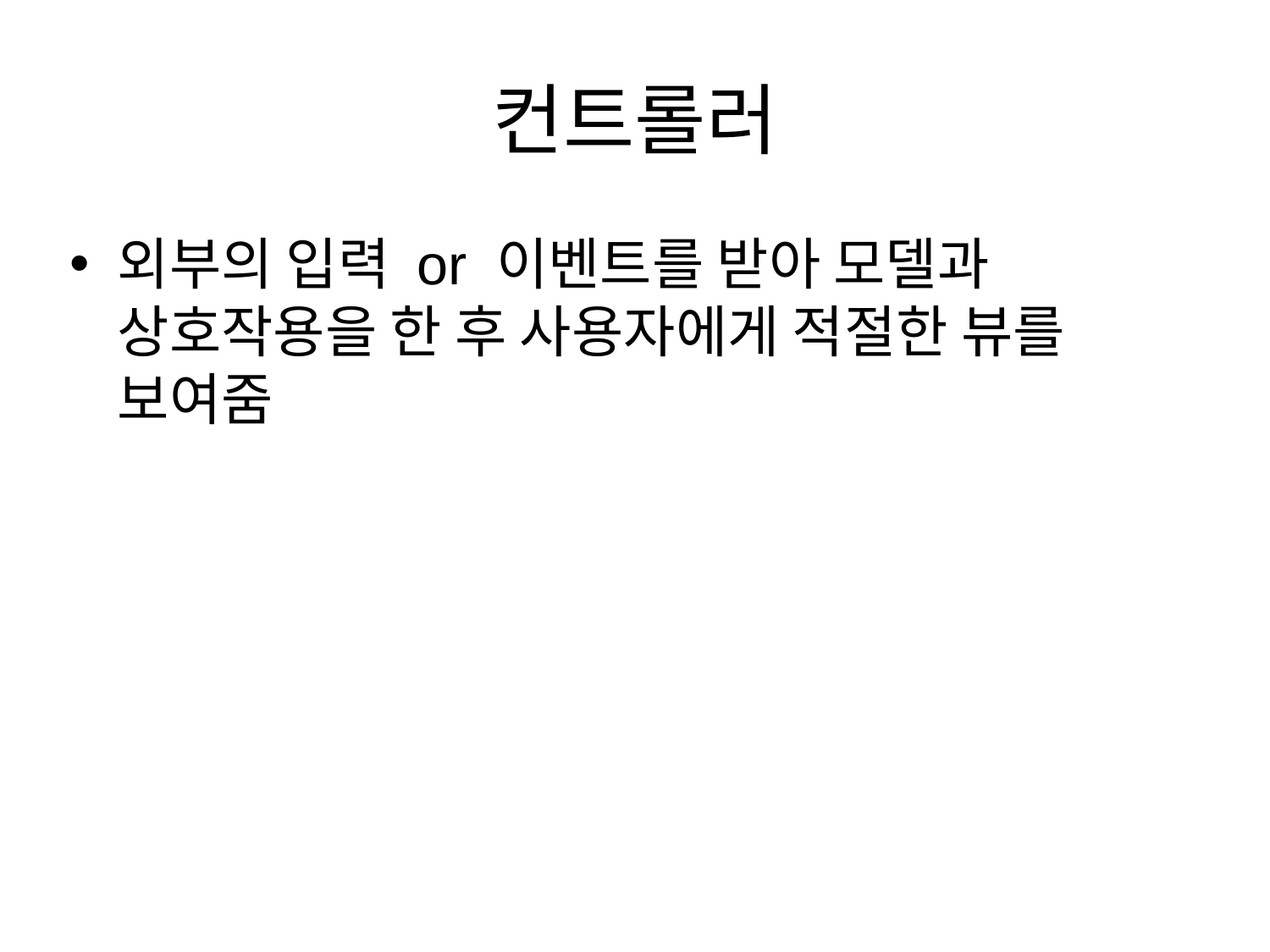

# 컨트롤러
외부의 입력 or 이벤트를 받아 모델과 상호작용을 한 후 사용자에게 적절한 뷰를 보여줌